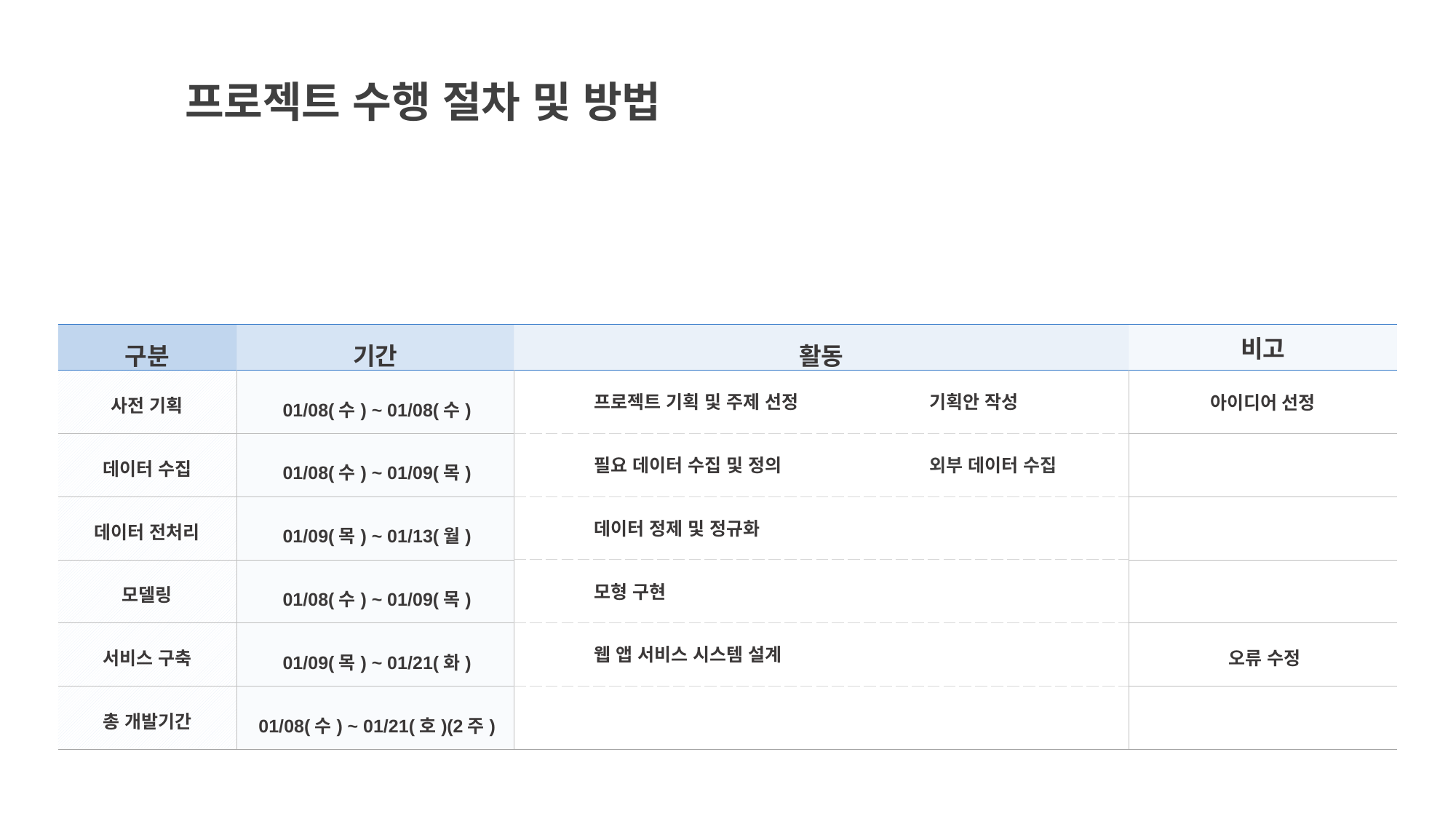

프로젝트 수행 절차 및 방법
| 구분 | 기간 | 활동 | 비고 |
| --- | --- | --- | --- |
| 사전 기획 | 01/08(수) ~ 01/08(수) |  | 아이디어 선정 |
| 데이터 수집 | 01/08(수) ~ 01/09(목) |  |  |
| 데이터 전처리 | 01/09(목) ~ 01/13(월) |  |  |
| 모델링 | 01/08(수) ~ 01/09(목) |  |  |
| 서비스 구축 | 01/09(목) ~ 01/21(화) |  | 오류 수정 |
| 총 개발기간 | 01/08(수) ~ 01/21(호)(2주) |  |  |
프로젝트 기획 및 주제 선정
기획안 작성
필요 데이터 수집 및 정의
외부 데이터 수집
데이터 정제 및 정규화
모형 구현
웹 앱 서비스 시스템 설계